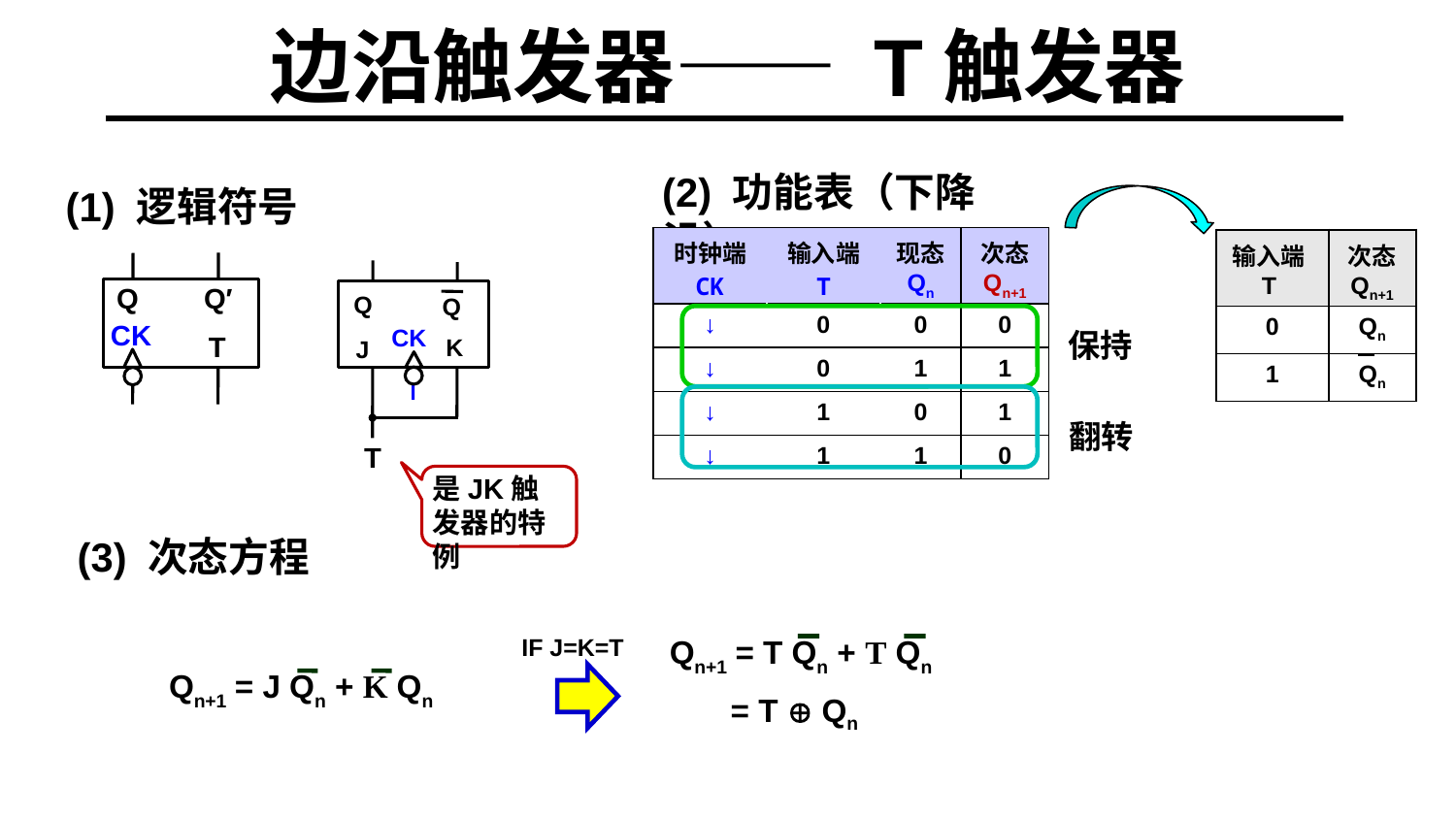

# 边沿触发器—— T触发器
(2) 功能表（下降沿）
(1) 逻辑符号

| 时钟端 CK | 输入端 T | 现态 Qn | 次态 Qn+1 |
| --- | --- | --- | --- |
| ↓ | 0 | 0 | 0 |
| ↓ | 0 | 1 | 1 |
| ↓ | 1 | 0 | 1 |
| ↓ | 1 | 1 | 0 |
| 输入端T | 次态 Qn+1 |
| --- | --- |
| 0 | Qn |
| 1 | Qn |
Q
Q′

CK
T

Q
Q
K
J
CK

T

保持

翻转
是JK触发器的特例

(3) 次态方程
IF J=K=T
Qn+1 = T Qn + T Qn
            = T ⊕ Qn

Qn+1 = J Qn + K Qn

12